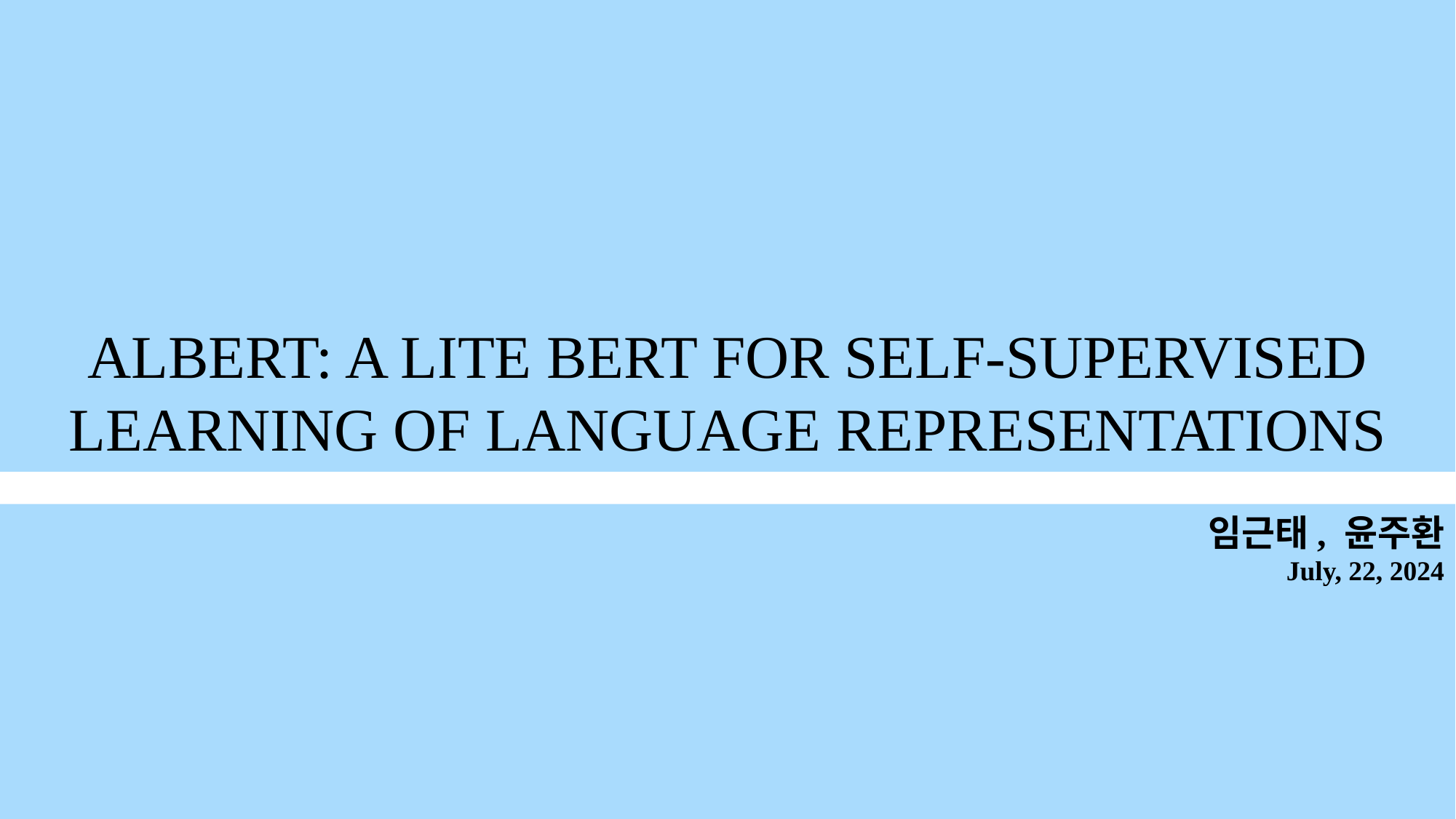

ALBERT: A LITE BERT FOR SELF-SUPERVISED LEARNING OF LANGUAGE REPRESENTATIONS

임근태, 윤주환
July, 22, 2024